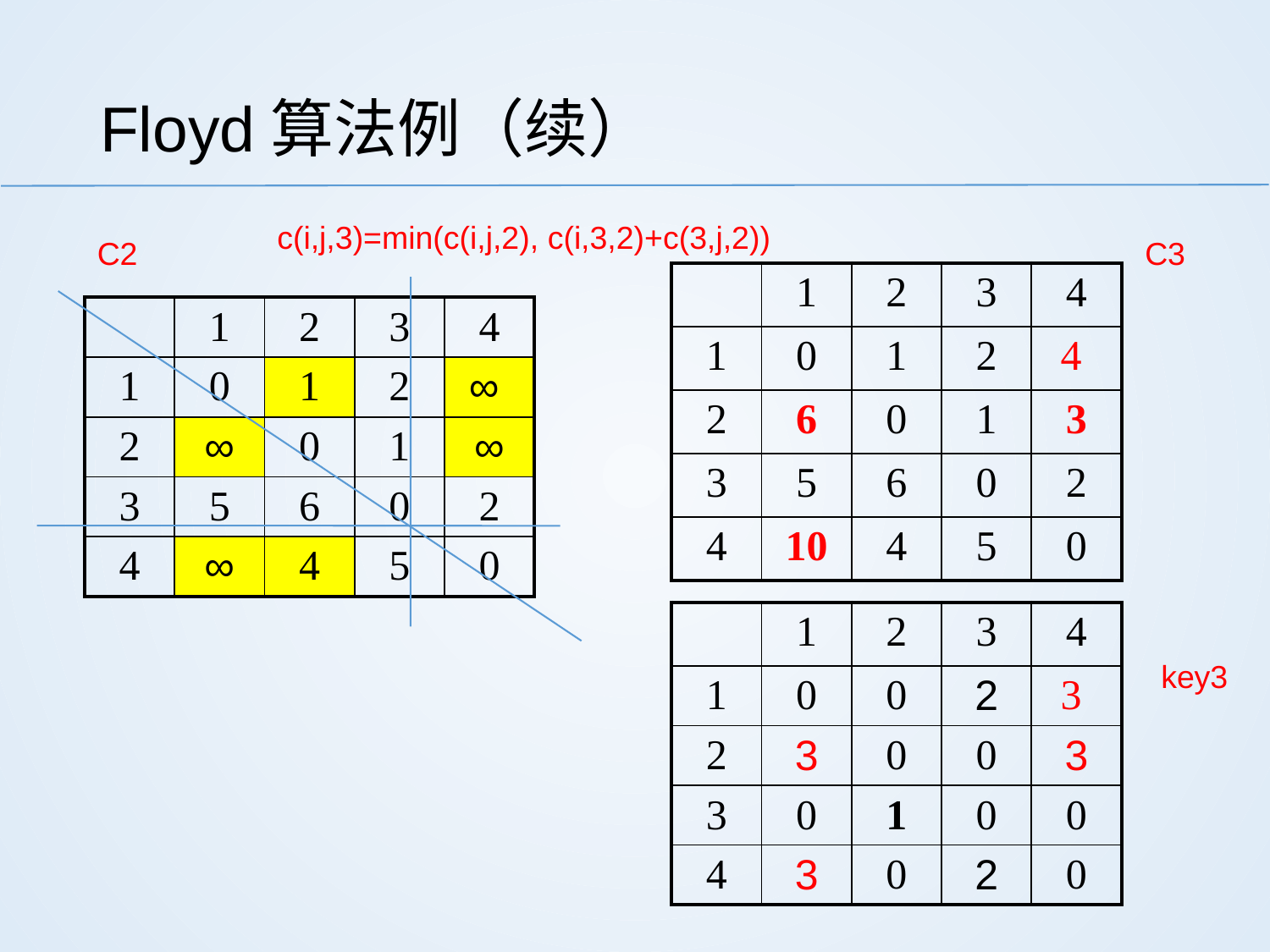

# Floyd算法例（续）
c(i,j,3)=min(c(i,j,2), c(i,3,2)+c(3,j,2))
C2
C3
|  | 1 | 2 | 3 | 4 |
| --- | --- | --- | --- | --- |
| 1 | 0 | 1 | 2 | 4 |
| 2 | 6 | 0 | 1 | 3 |
| 3 | 5 | 6 | 0 | 2 |
| 4 | 10 | 4 | 5 | 0 |
|  | 1 | 2 | 3 | 4 |
| --- | --- | --- | --- | --- |
| 1 | 0 | 1 | 2 | ∞ |
| 2 | ∞ | 0 | 1 | ∞ |
| 3 | 5 | 6 | 0 | 2 |
| 4 | ∞ | 4 | 5 | 0 |
|  | 1 | 2 | 3 | 4 |
| --- | --- | --- | --- | --- |
| 1 | 0 | 0 | 2 | 3 |
| 2 | 3 | 0 | 0 | 3 |
| 3 | 0 | 1 | 0 | 0 |
| 4 | 3 | 0 | 2 | 0 |
key3
37